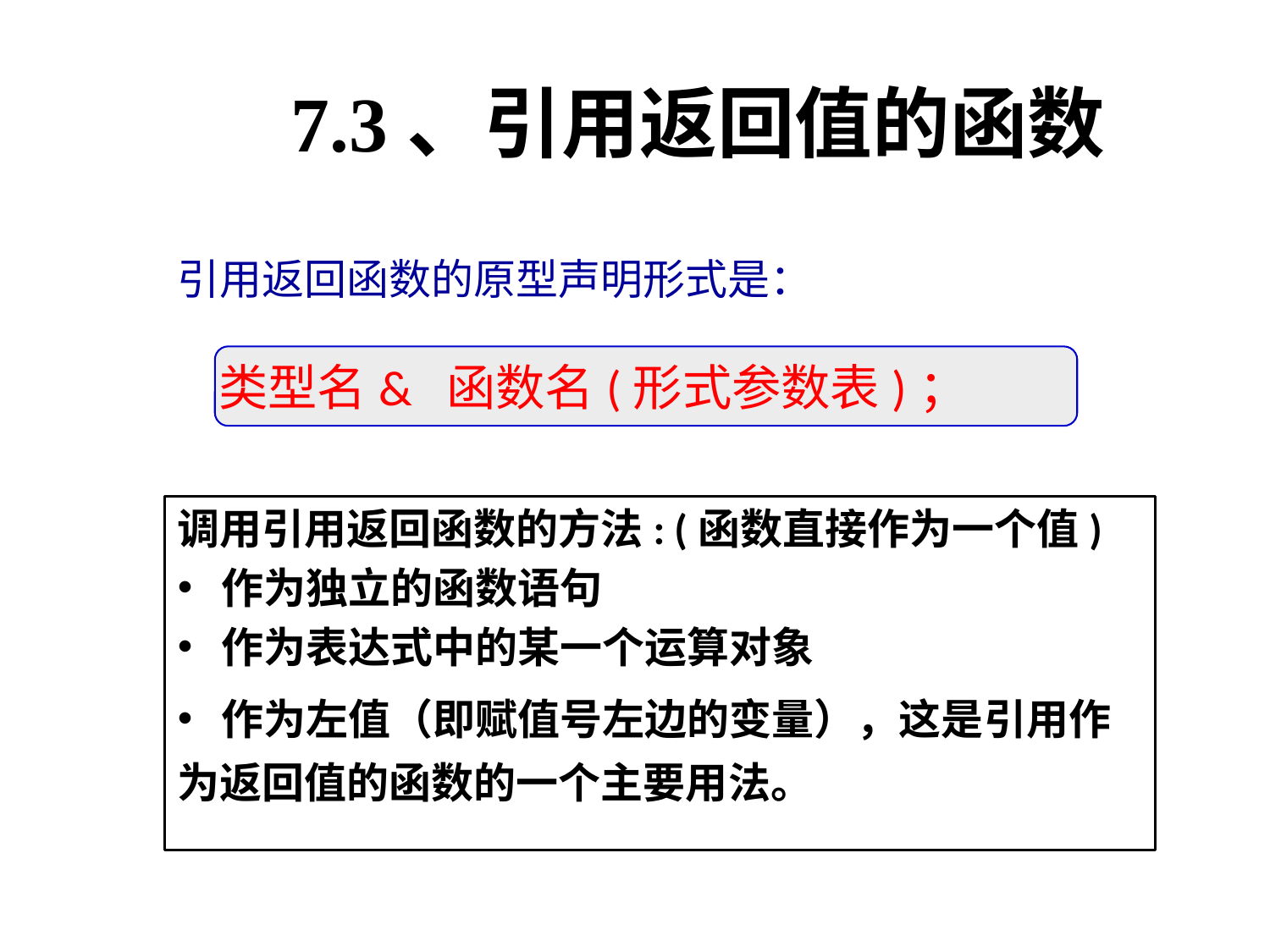

# 7.3、引用返回值的函数
引用返回函数的原型声明形式是：
类型名&  函数名(形式参数表)；
调用引用返回函数的方法: (函数直接作为一个值)
  作为独立的函数语句
  作为表达式中的某一个运算对象
  作为左值（即赋值号左边的变量），这是引用作为返回值的函数的一个主要用法。